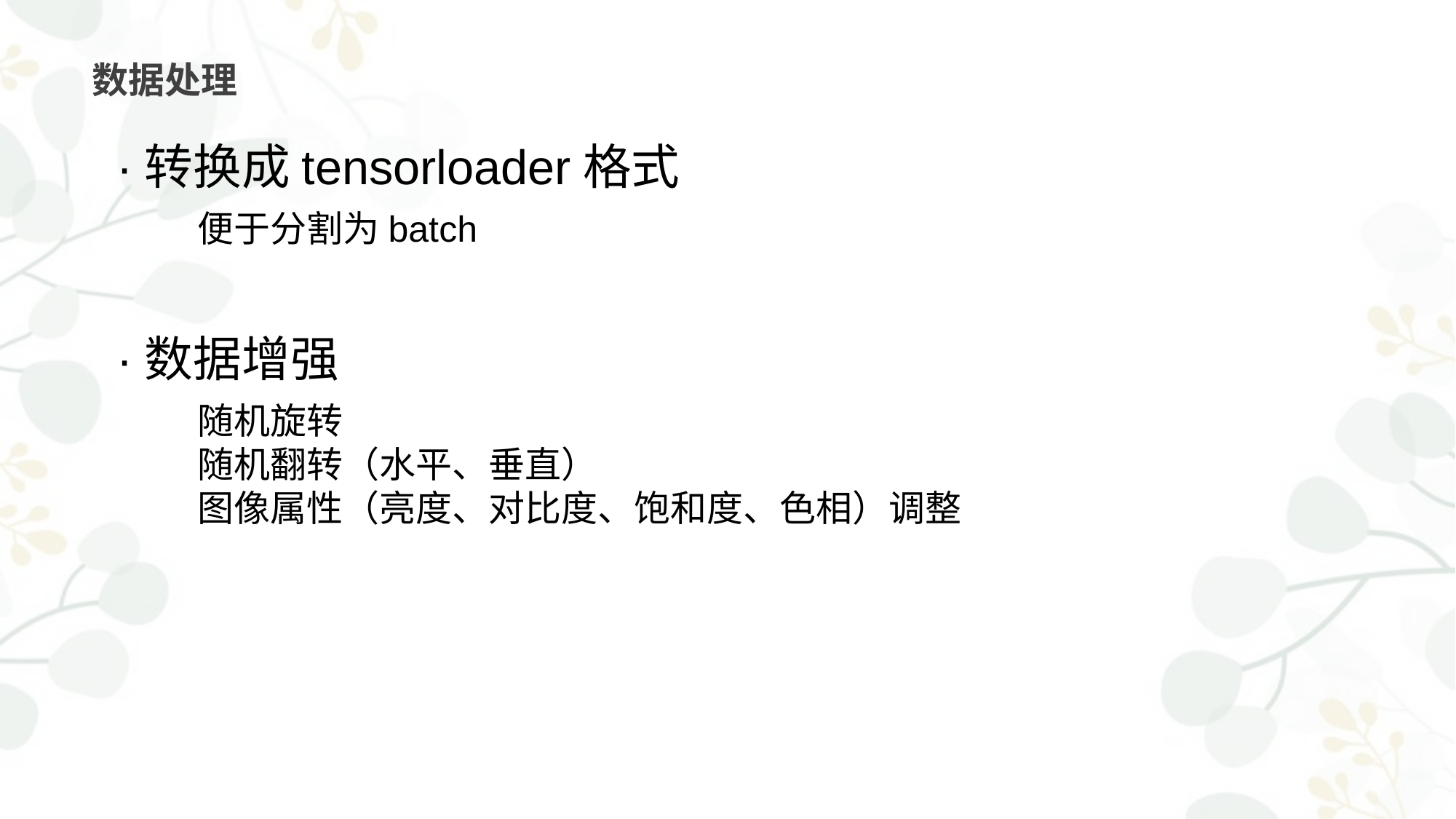

# 数据处理
·转换成tensorloader格式
便于分割为batch
·数据增强
随机旋转
随机翻转（水平、垂直）
图像属性（亮度、对比度、饱和度、色相）调整